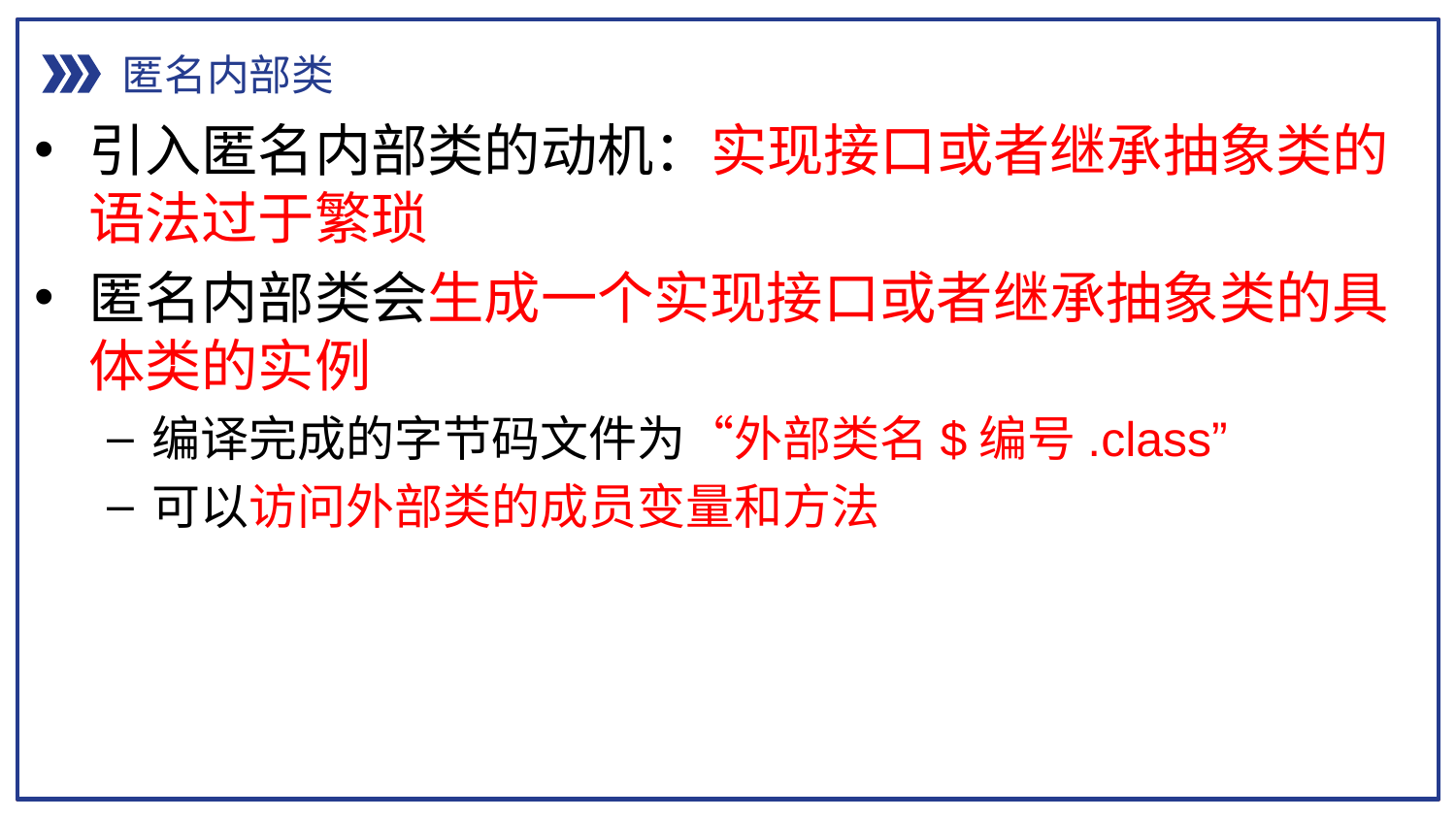

匿名内部类

引入匿名内部类的动机：实现接口或者继承抽象类的语法过于繁琐
匿名内部类会生成一个实现接口或者继承抽象类的具体类的实例
编译完成的字节码文件为“外部类名$编号.class”
可以访问外部类的成员变量和方法